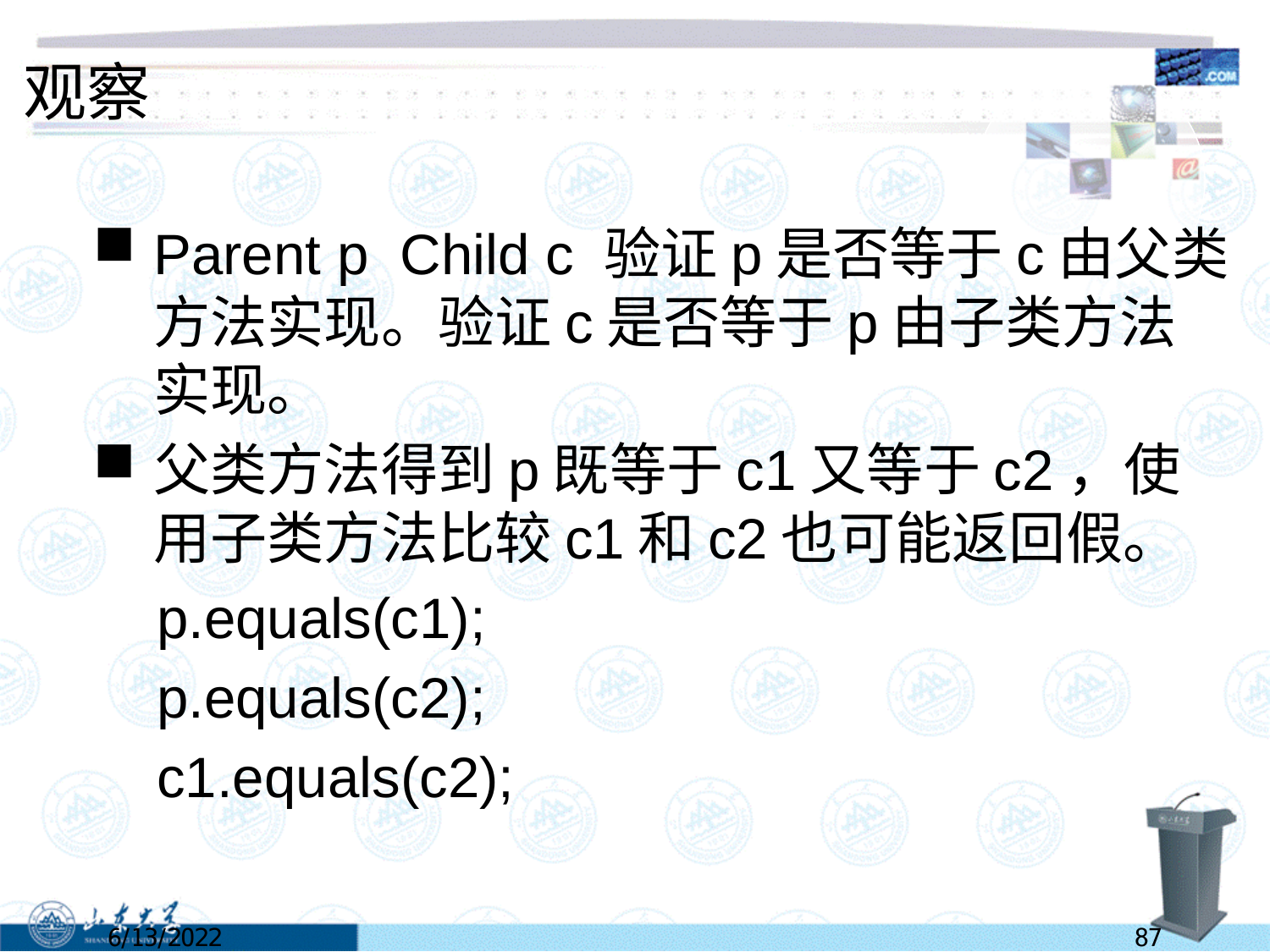

# 观察
Parent p  Child c 验证p是否等于c由父类方法实现。验证c是否等于p由子类方法实现。
父类方法得到p既等于c1又等于c2，使用子类方法比较c1和c2也可能返回假。
    p.equals(c1);
    p.equals(c2);
    c1.equals(c2);

6/13/2022
87